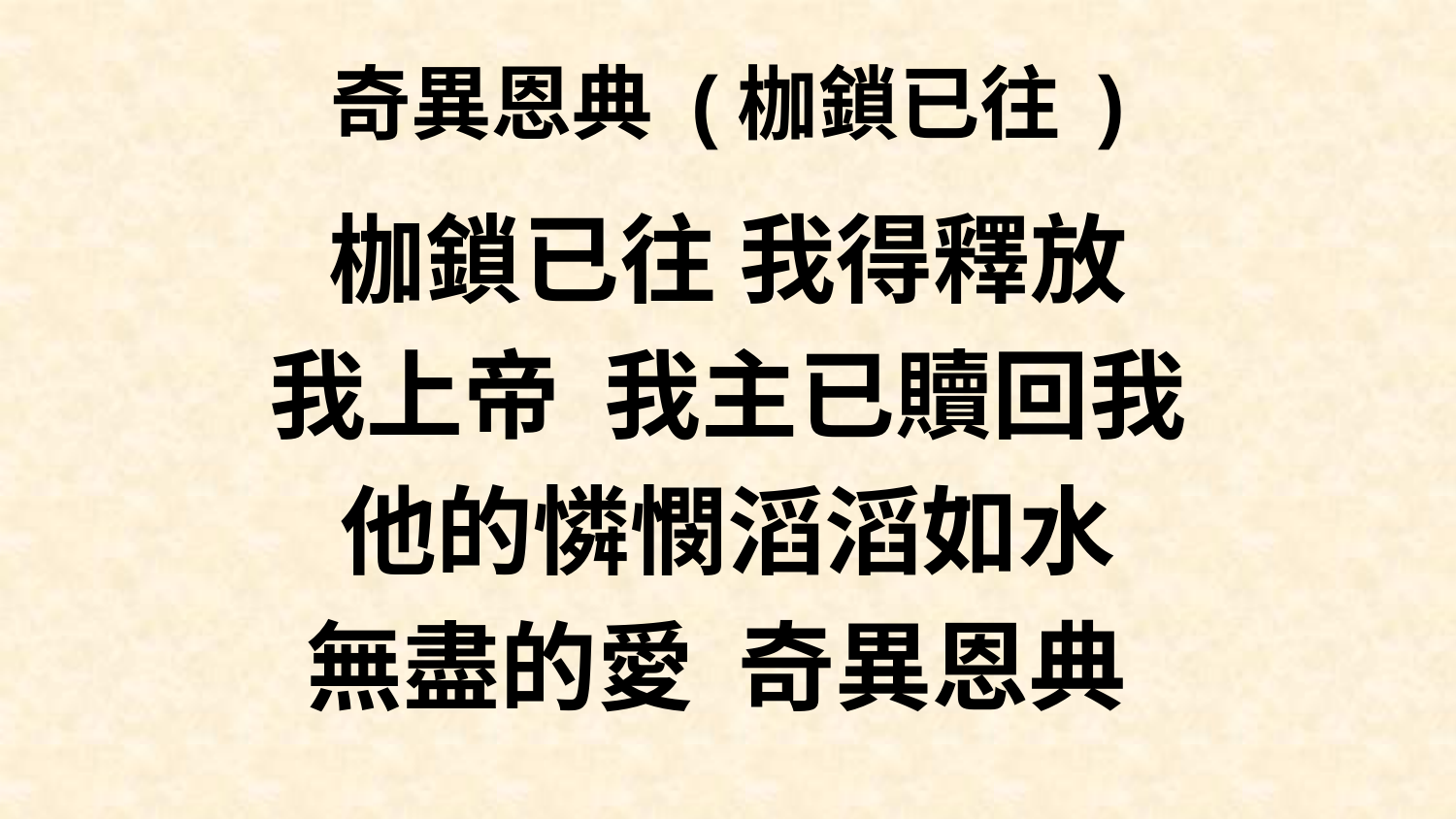

# 奇異恩典 (枷鎖已往 )
枷鎖已往 我得釋放
我上帝  我主已贖回我
他的憐憫滔滔如水
無盡的愛  奇異恩典